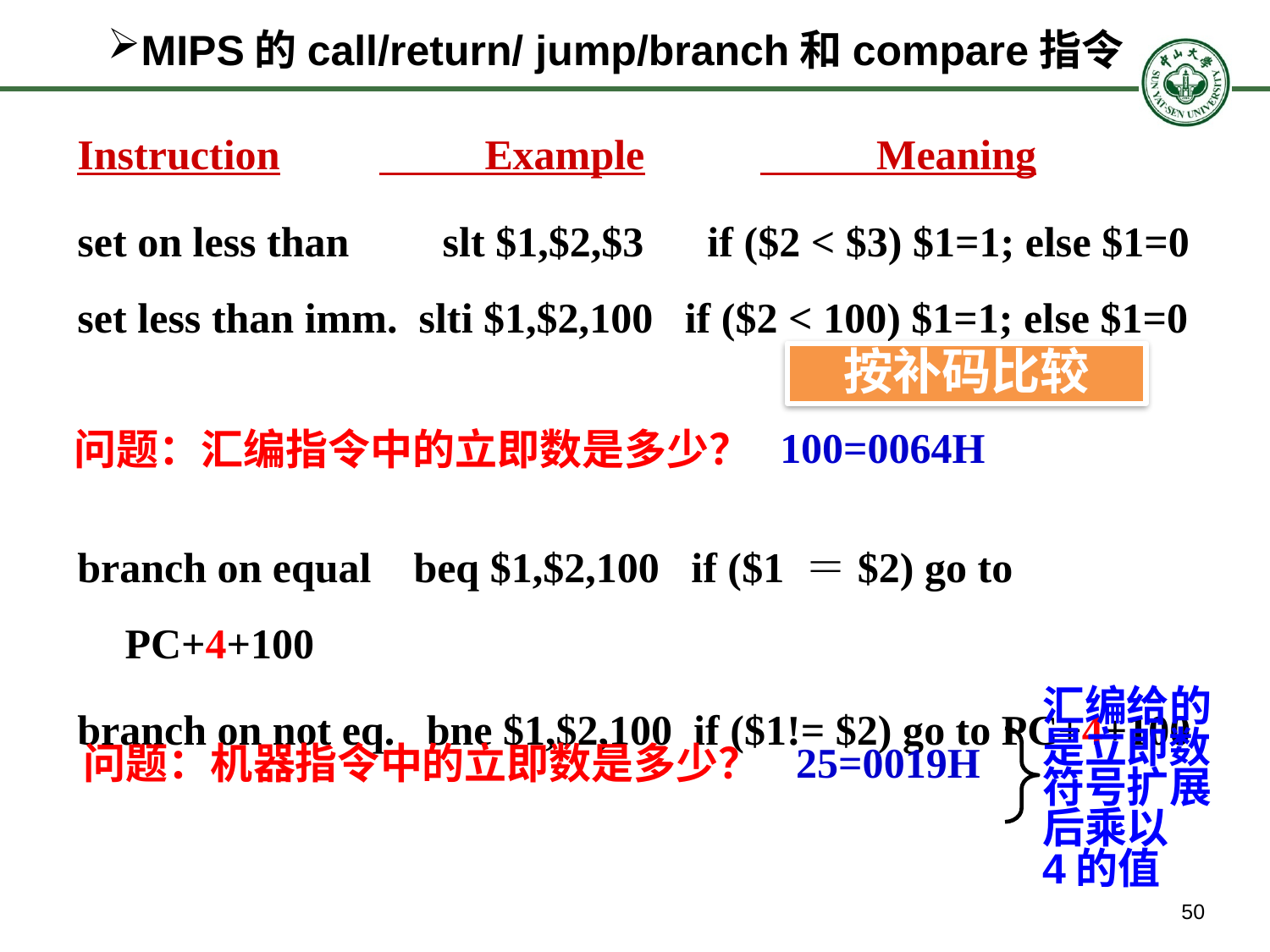

# MIPS的call/return/ jump/branch和compare指令
Instruction	          Example	           Meaning
set on less than	      slt $1,$2,$3      if ($2 < $3) $1=1; else $1=0
set less than imm.  slti $1,$2,100   if ($2 < 100) $1=1; else $1=0

branch on equal    beq $1,$2,100   if ($1 ＝$2) go to PC+4+100
branch on not eq.   bne $1,$2,100  if ($1!= $2) go to PC+4+100
按补码比较
100=0064H
问题：汇编指令中的立即数是多少？
汇编给的是立即数符号扩展后乘以
4的值

25=0019H
问题：机器指令中的立即数是多少？